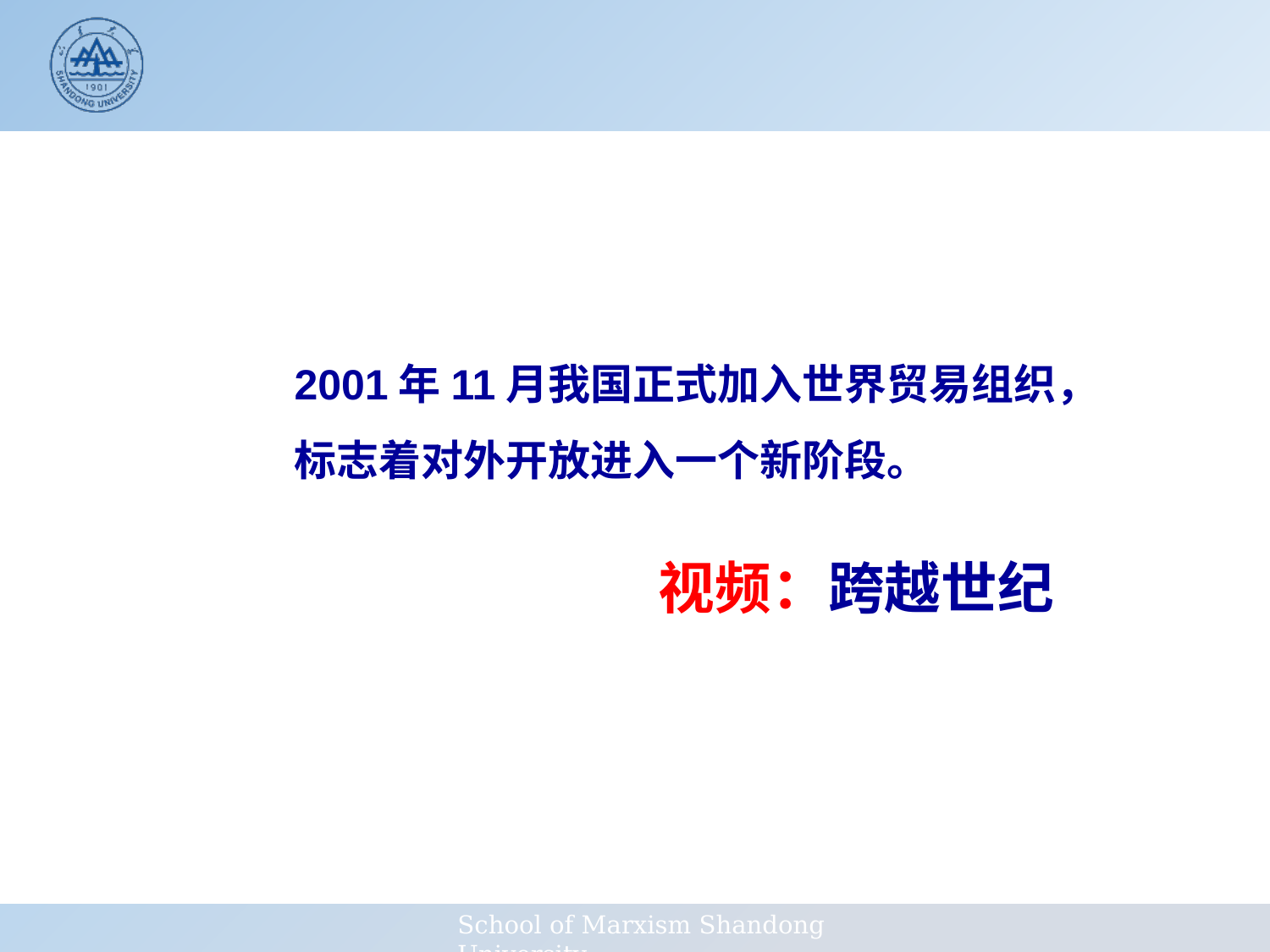

2001年11月我国正式加入世界贸易组织，标志着对外开放进入一个新阶段。
视频：跨越世纪